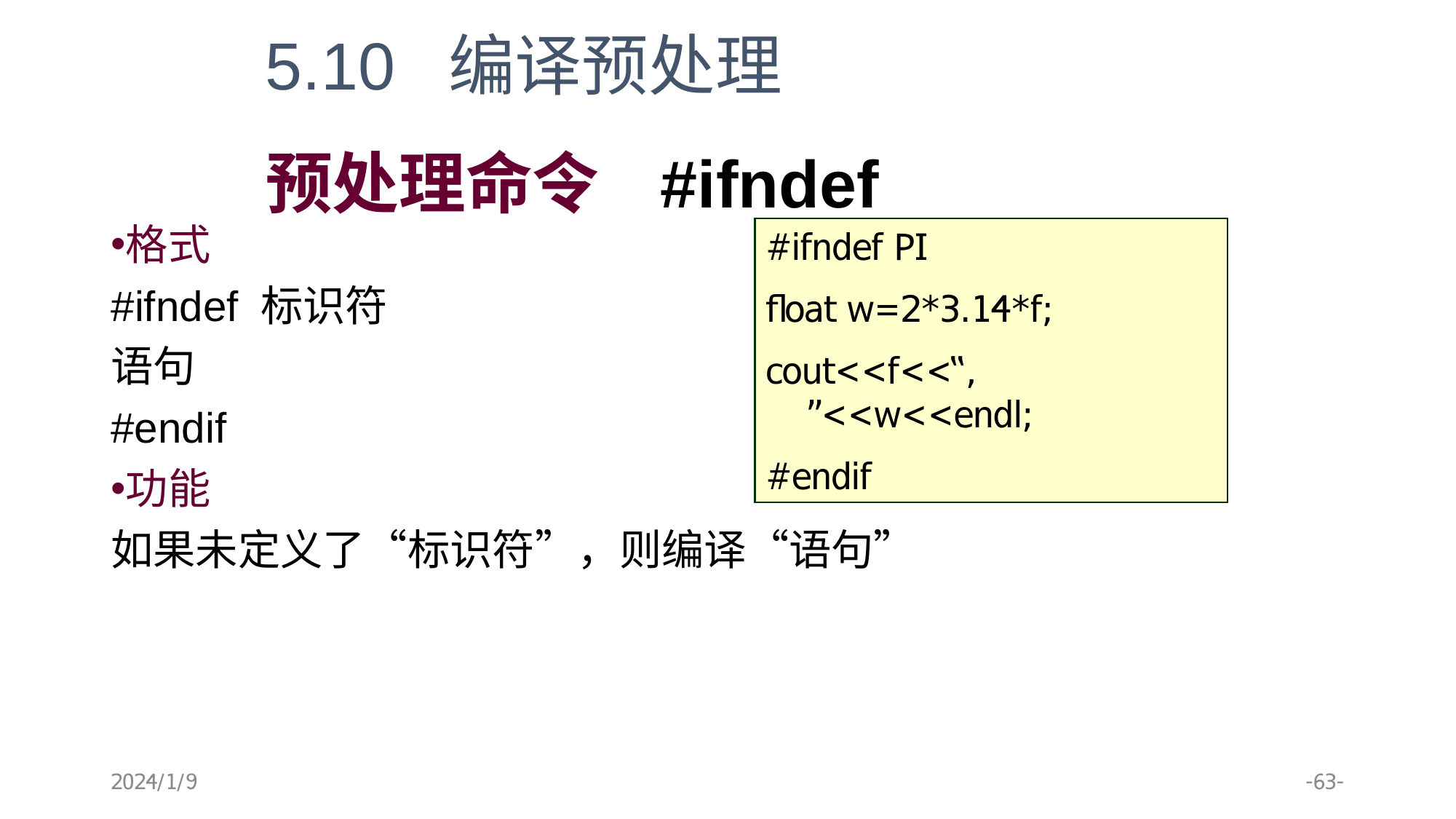

5.10  编译预处理
# 预处理命令   #ifndef
格式
#ifndef 标识符
语句
#endif
功能
如果未定义了“标识符”，则编译“语句”
#ifndef PI
float w=2*3.14*f;
cout<<f<<“, ”<<w<<endl;
#endif
2024/1/9
-63-